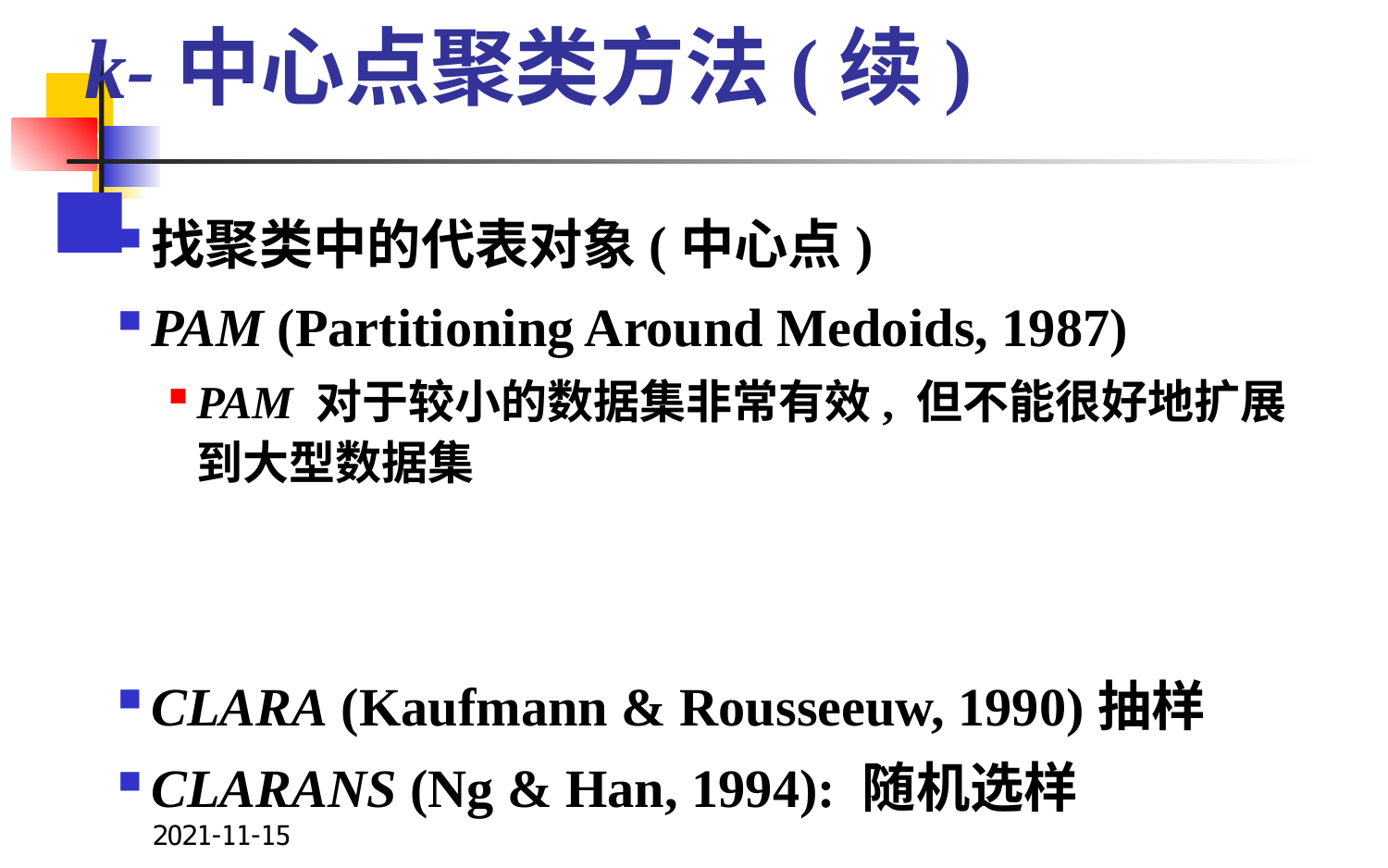

# k-中心点聚类方法(续)
找聚类中的代表对象(中心点)
PAM (Partitioning Around Medoids, 1987)
PAM 对于较小的数据集非常有效, 但不能很好地扩展到大型数据集

CLARA (Kaufmann & Rousseeuw, 1990)抽样
CLARANS (Ng & Han, 1994): 随机选样
2021-11-15